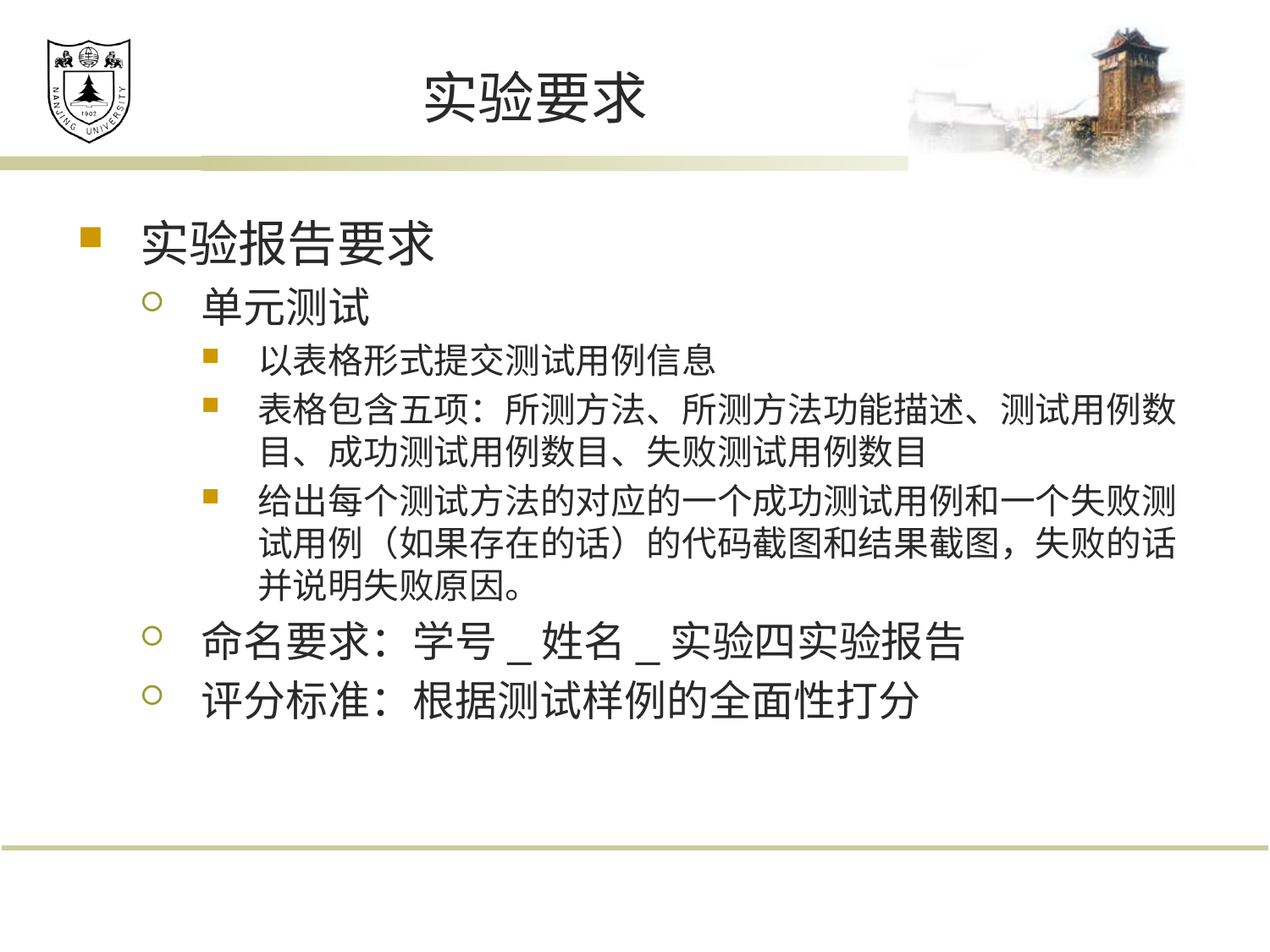

# 实验要求
实验报告要求
单元测试
以表格形式提交测试用例信息
表格包含五项：所测方法、所测方法功能描述、测试用例数目、成功测试用例数目、失败测试用例数目
给出每个测试方法的对应的一个成功测试用例和一个失败测试用例（如果存在的话）的代码截图和结果截图，失败的话并说明失败原因。
命名要求：学号_姓名_实验四实验报告
评分标准：根据测试样例的全面性打分

5